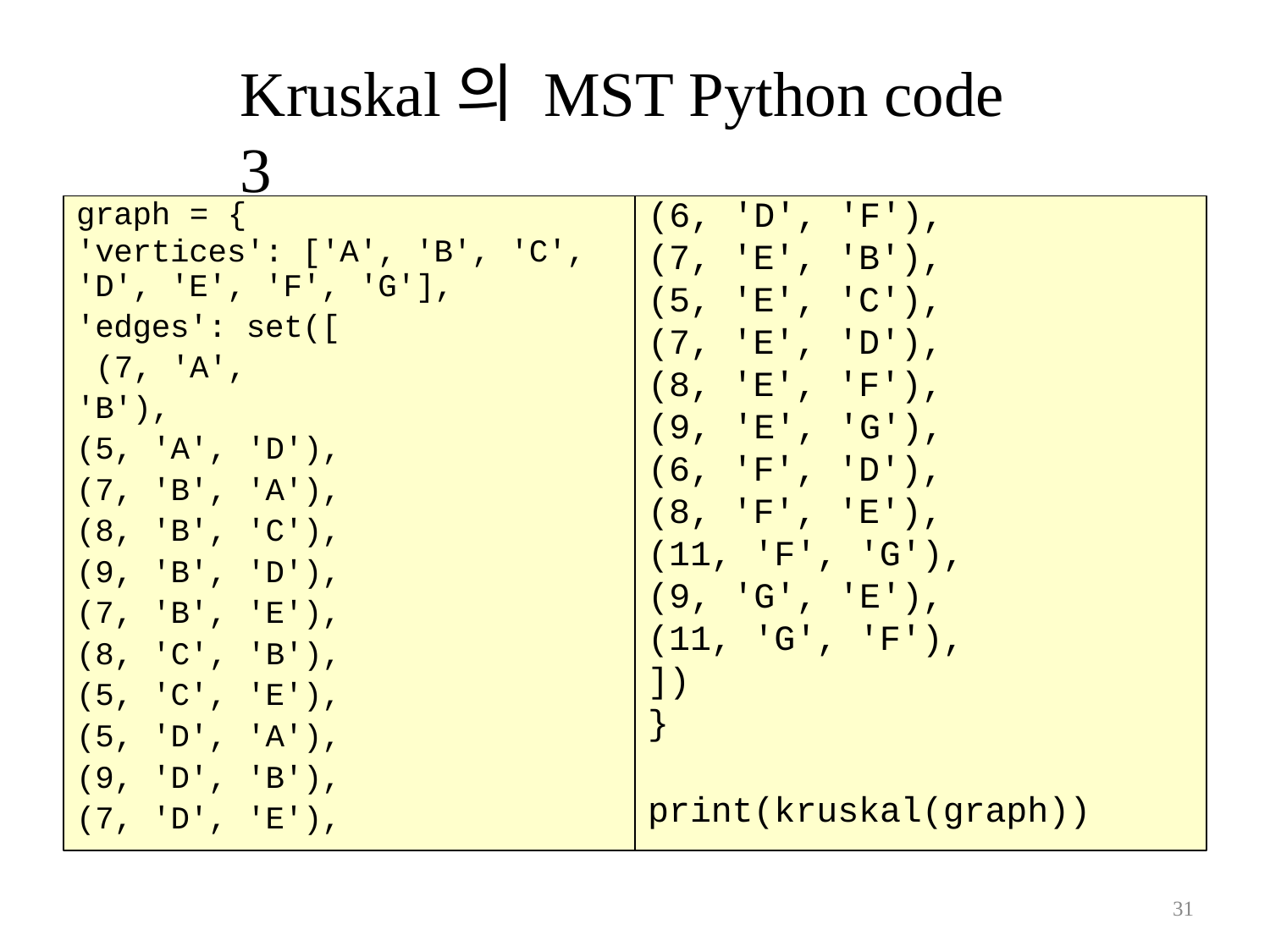

# Kruskal의 MST Python code 3
graph = {
'vertices': ['A', 'B', 'C',
'D', 'E', 'F', 'G'],
'edges': set([  (7, 'A', 'B'),
(5, 'A', 'D'),
(7, 'B', 'A'),
(8, 'B', 'C'),
(9, 'B', 'D'),
(7, 'B', 'E'),
(8, 'C', 'B'),
(5, 'C', 'E'),
(5, 'D', 'A'),
(9, 'D', 'B'),
(7, 'D', 'E'),
(6, 'D', 'F'),
(7, 'E', 'B'),
(5, 'E', 'C'),
(7, 'E', 'D'),
(8, 'E', 'F'),
(9, 'E', 'G'),
(6, 'F', 'D'),
(8, 'F', 'E'),
(11, 'F', 'G'),
(9, 'G', 'E'),
(11, 'G', 'F'),
])
}

print(kruskal(graph))

31